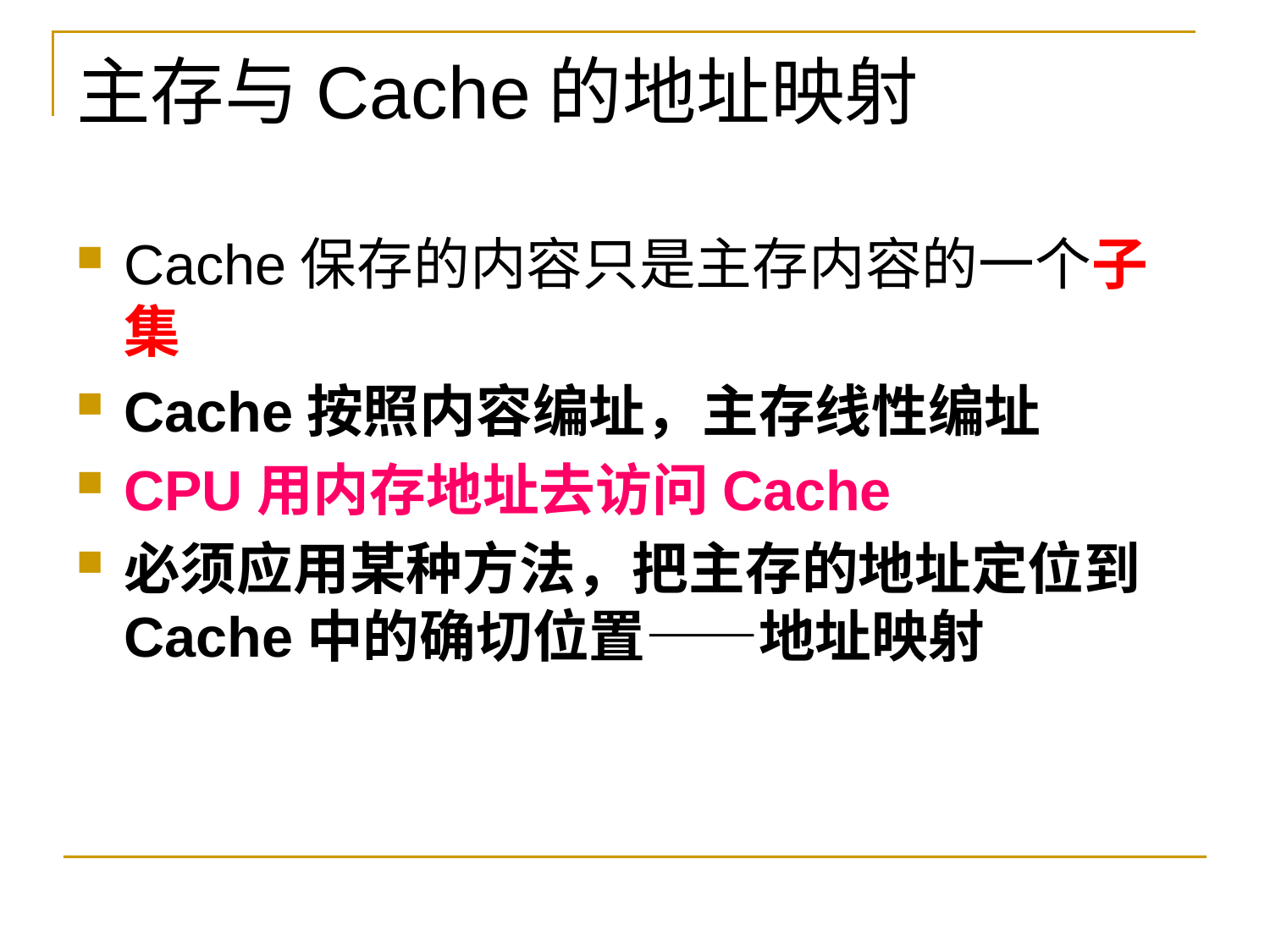

# 主存与Cache的地址映射
Cache保存的内容只是主存内容的一个子集
Cache按照内容编址，主存线性编址
CPU用内存地址去访问Cache
必须应用某种方法，把主存的地址定位到Cache中的确切位置——地址映射